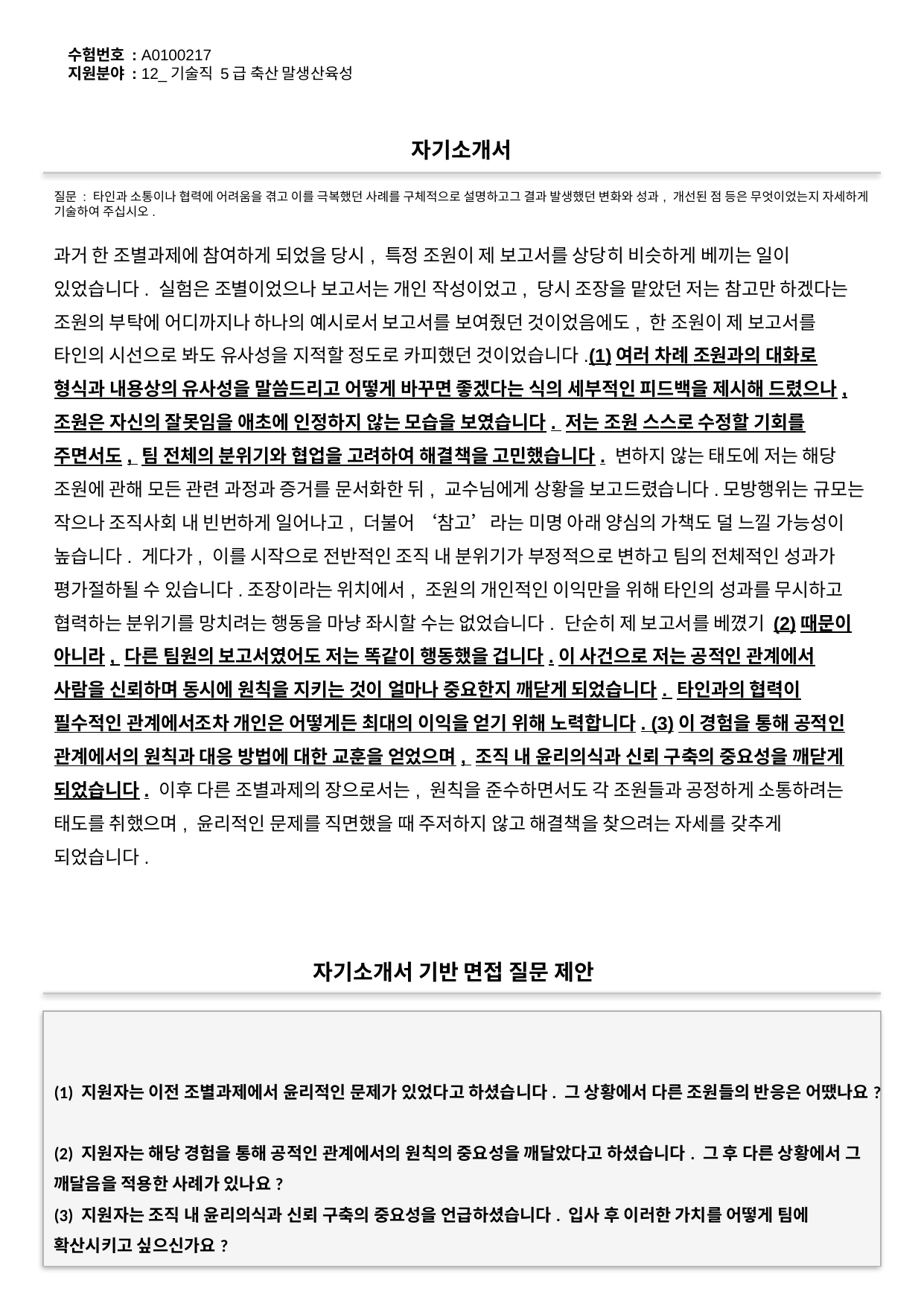

수험번호 : A0100217
지원분야 : 12_기술직 5급 축산 말생산육성
#

자기소개서

질문 : 타인과 소통이나 협력에 어려움을 겪고 이를 극복했던 사례를 구체적으로 설명하고그 결과 발생했던 변화와 성과, 개선된 점 등은 무엇이었는지 자세하게 기술하여 주십시오.

과거 한 조별과제에 참여하게 되었을 당시, 특정 조원이 제 보고서를 상당히 비슷하게 베끼는 일이 있었습니다. 실험은 조별이었으나 보고서는 개인 작성이었고, 당시 조장을 맡았던 저는 참고만 하겠다는 조원의 부탁에 어디까지나 하나의 예시로서 보고서를 보여줬던 것이었음에도, 한 조원이 제 보고서를 타인의 시선으로 봐도 유사성을 지적할 정도로 카피했던 것이었습니다.(1)여러 차례 조원과의 대화로 형식과 내용상의 유사성을 말씀드리고 어떻게 바꾸면 좋겠다는 식의 세부적인 피드백을 제시해 드렸으나, 조원은 자신의 잘못임을 애초에 인정하지 않는 모습을 보였습니다. 저는 조원 스스로 수정할 기회를 주면서도, 팀 전체의 분위기와 협업을 고려하여 해결책을 고민했습니다. 변하지 않는 태도에 저는 해당 조원에 관해 모든 관련 과정과 증거를 문서화한 뒤, 교수님에게 상황을 보고드렸습니다.모방행위는 규모는 작으나 조직사회 내 빈번하게 일어나고, 더불어 ‘참고’라는 미명 아래 양심의 가책도 덜 느낄 가능성이 높습니다. 게다가, 이를 시작으로 전반적인 조직 내 분위기가 부정적으로 변하고 팀의 전체적인 성과가 평가절하될 수 있습니다.조장이라는 위치에서, 조원의 개인적인 이익만을 위해 타인의 성과를 무시하고 협력하는 분위기를 망치려는 행동을 마냥 좌시할 수는 없었습니다. 단순히 제 보고서를 베꼈기 (2)때문이 아니라, 다른 팀원의 보고서였어도 저는 똑같이 행동했을 겁니다.이 사건으로 저는 공적인 관계에서 사람을 신뢰하며 동시에 원칙을 지키는 것이 얼마나 중요한지 깨닫게 되었습니다. 타인과의 협력이 필수적인 관계에서조차 개인은 어떻게든 최대의 이익을 얻기 위해 노력합니다. (3)이 경험을 통해 공적인 관계에서의 원칙과 대응 방법에 대한 교훈을 얻었으며, 조직 내 윤리의식과 신뢰 구축의 중요성을 깨닫게 되었습니다. 이후 다른 조별과제의 장으로서는, 원칙을 준수하면서도 각 조원들과 공정하게 소통하려는 태도를 취했으며, 윤리적인 문제를 직면했을 때 주저하지 않고 해결책을 찾으려는 자세를 갖추게 되었습니다.

자기소개서 기반 면접 질문 제안

(1) 지원자는 이전 조별과제에서 윤리적인 문제가 있었다고 하셨습니다. 그 상황에서 다른 조원들의 반응은 어땠나요?
(2) 지원자는 해당 경험을 통해 공적인 관계에서의 원칙의 중요성을 깨달았다고 하셨습니다. 그 후 다른 상황에서 그 깨달음을 적용한 사례가 있나요?
(3) 지원자는 조직 내 윤리의식과 신뢰 구축의 중요성을 언급하셨습니다. 입사 후 이러한 가치를 어떻게 팀에 확산시키고 싶으신가요?